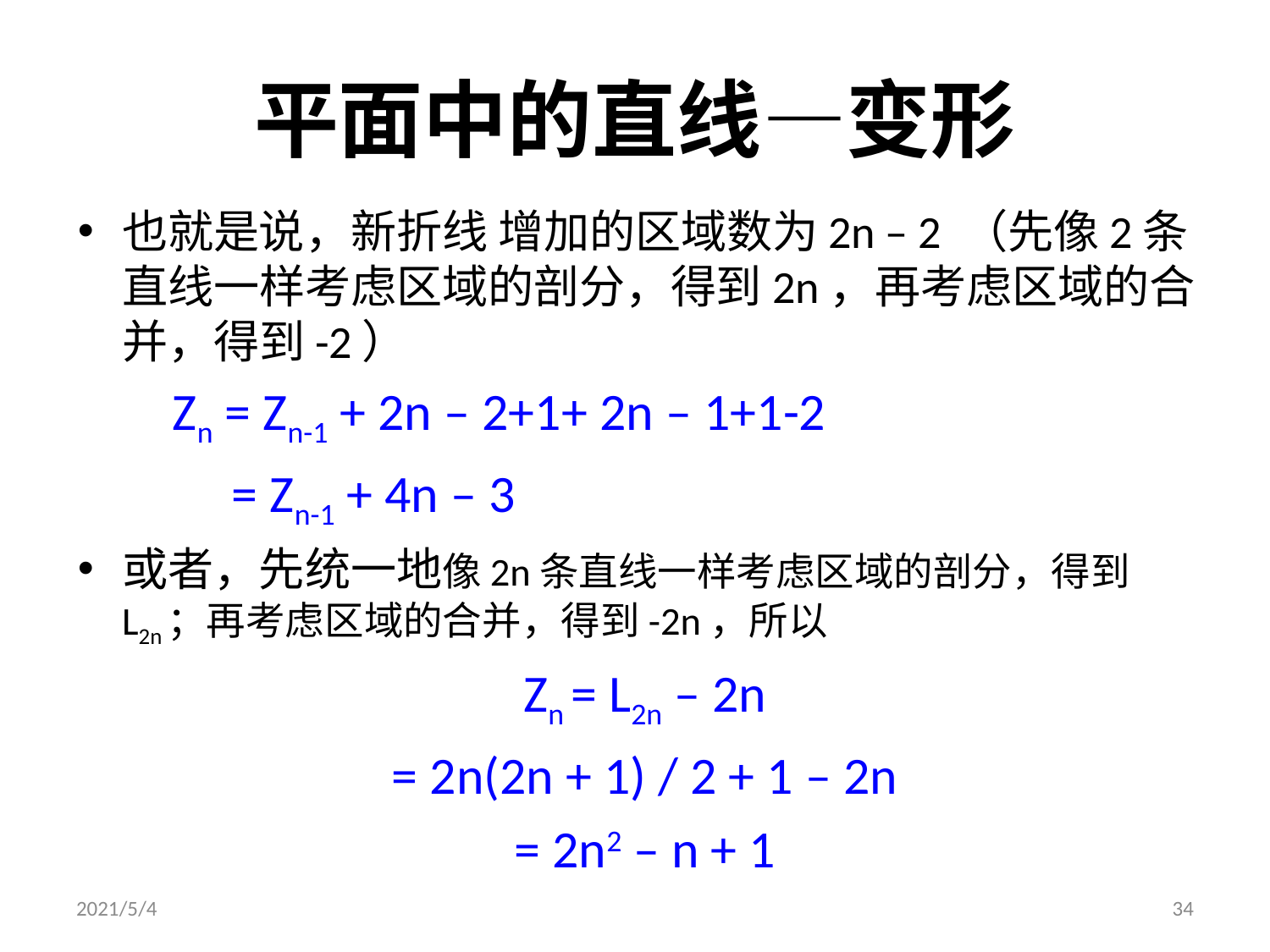

# 平面中的直线—变形
也就是说，新折线 增加的区域数为2n – 2 （先像2条直线一样考虑区域的剖分，得到2n，再考虑区域的合并，得到-2）
        Zn = Zn-1 + 2n – 2+1+ 2n – 1+1-2
             = Zn-1 + 4n – 3
或者，先统一地像2n条直线一样考虑区域的剖分，得到L2n；再考虑区域的合并，得到-2n，所以
Zn = L2n – 2n
= 2n(2n + 1) / 2 + 1 – 2n
= 2n2 – n + 1
2021/5/4
34